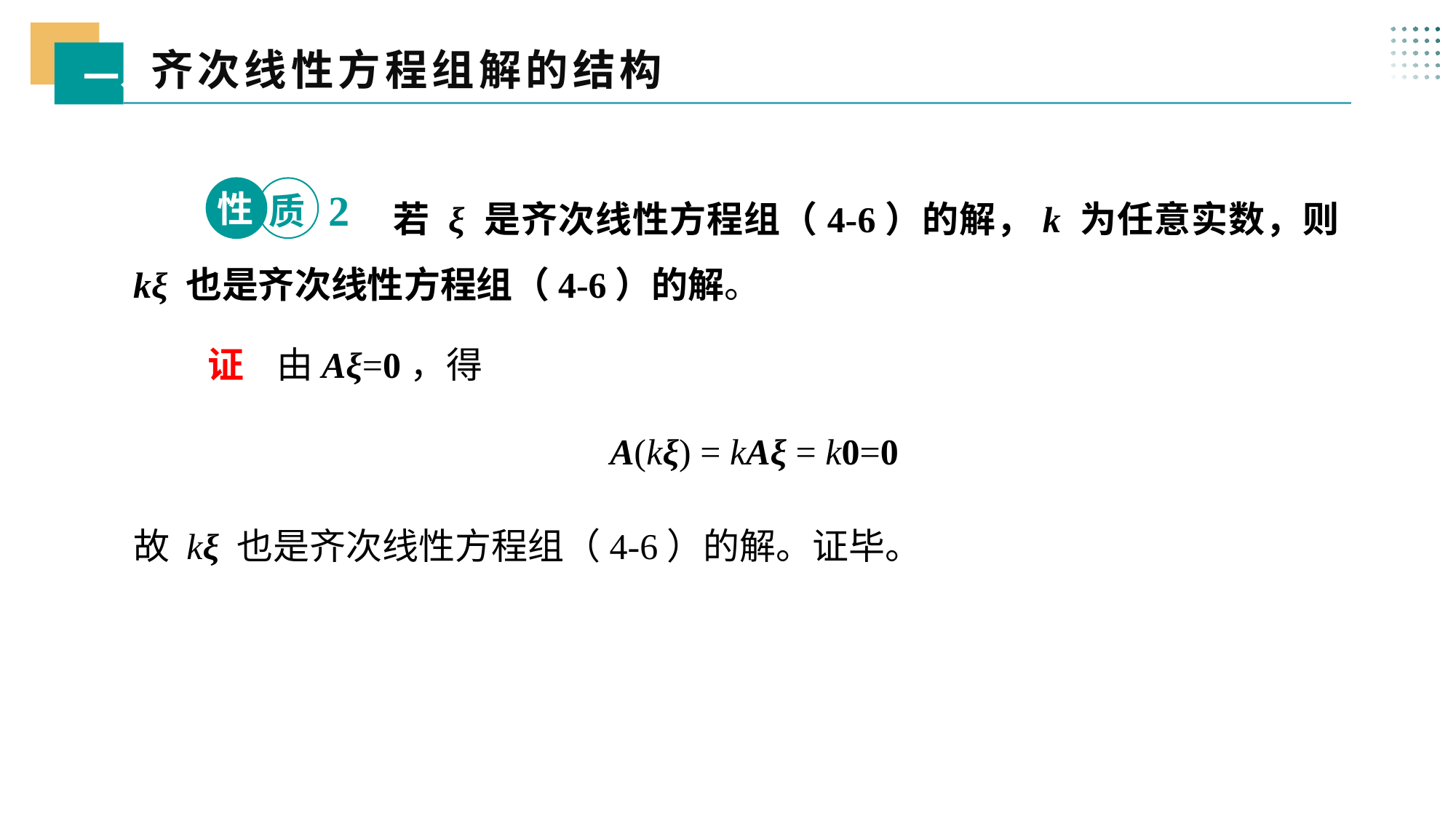

齐次线性方程组解的结构
一、
                            若 ξ 是齐次线性方程组（4-6）的解，k 为任意实数，则 kξ 也是齐次线性方程组（4-6）的解。

性

2
质
        证    由Aξ=0，得
A(kξ) = kAξ = k0=0
故 kξ 也是齐次线性方程组（4-6）的解。证毕。